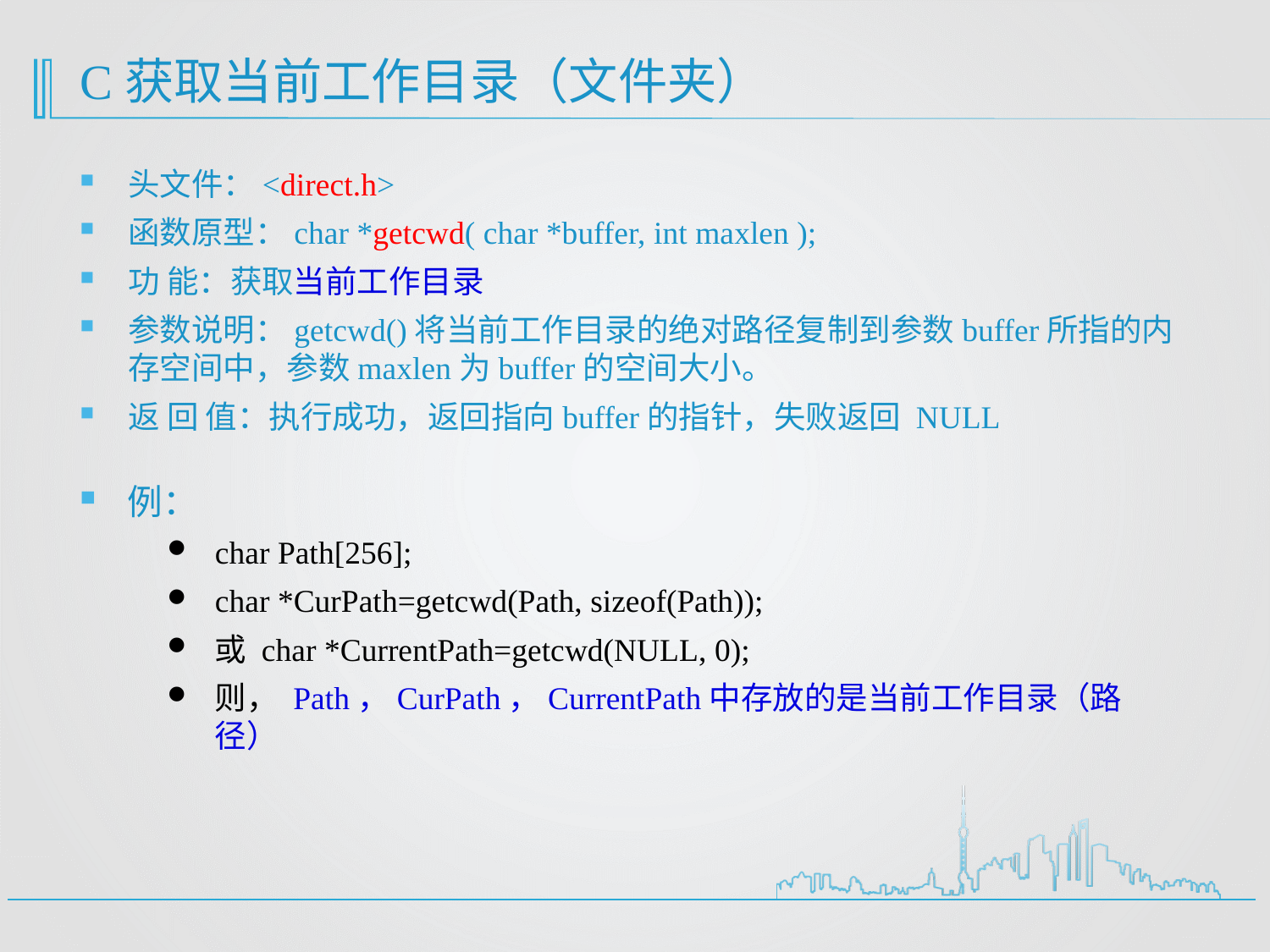

# C获取当前工作目录（文件夹）
头文件：<direct.h>
函数原型：char *getcwd( char *buffer, int maxlen );
功 能：获取当前工作目录
参数说明：getcwd()将当前工作目录的绝对路径复制到参数buffer所指的内存空间中，参数maxlen为buffer的空间大小。
返 回 值：执行成功，返回指向buffer的指针，失败返回 NULL

例：
char Path[256];
char *CurPath=getcwd(Path, sizeof(Path));
或 char *CurrentPath=getcwd(NULL, 0);
则， Path，CurPath，CurrentPath中存放的是当前工作目录（路径）